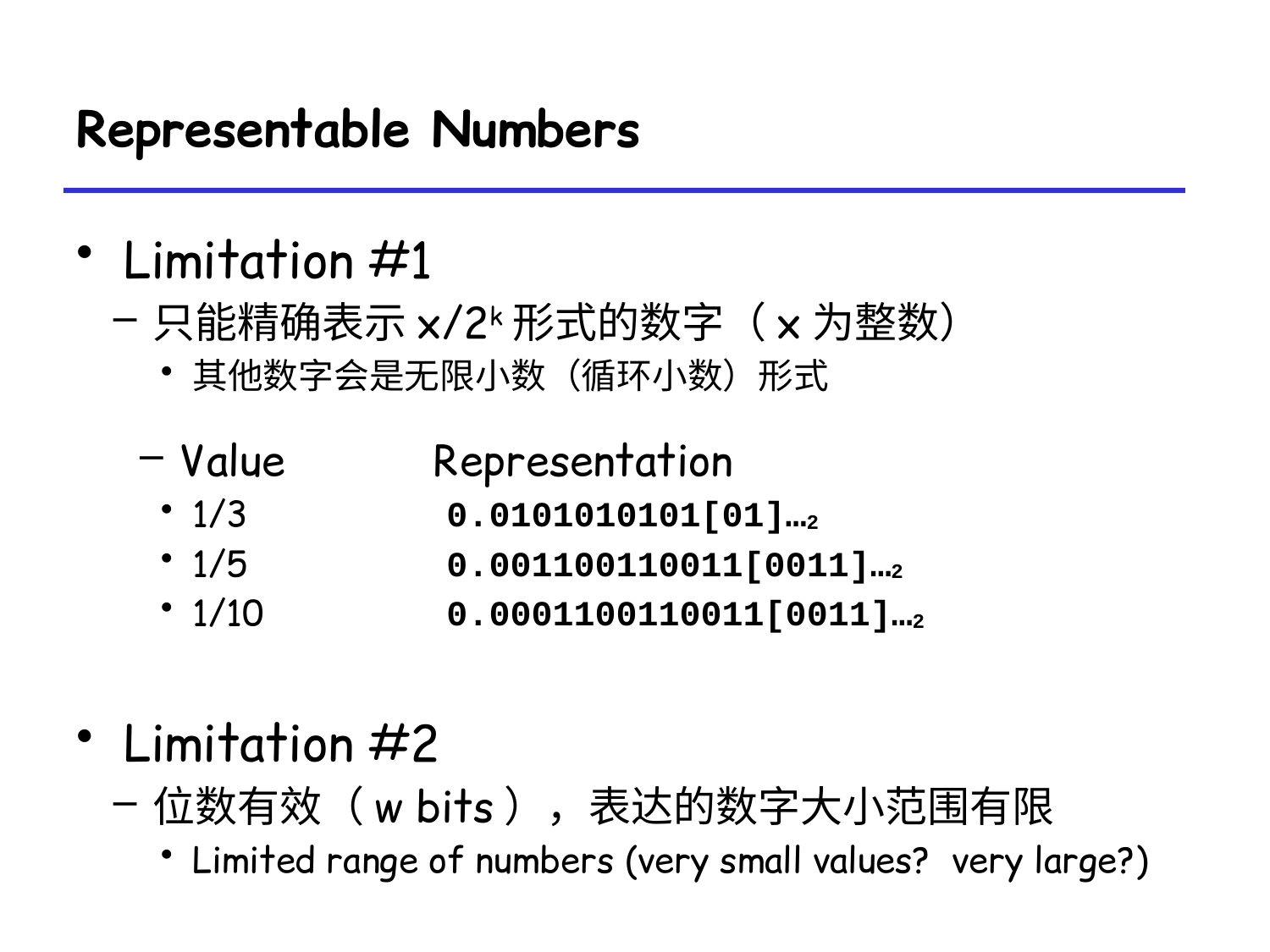

# Representable Numbers
Limitation #1
只能精确表示x/2k形式的数字（x为整数）
其他数字会是无限小数（循环小数）形式

Value	Representation
1/3	0.0101010101[01]…2
1/5	0.001100110011[0011]…2
1/10	0.0001100110011[0011]…2

Limitation #2
位数有效（w bits），表达的数字大小范围有限
Limited range of numbers (very small values?  very large?)